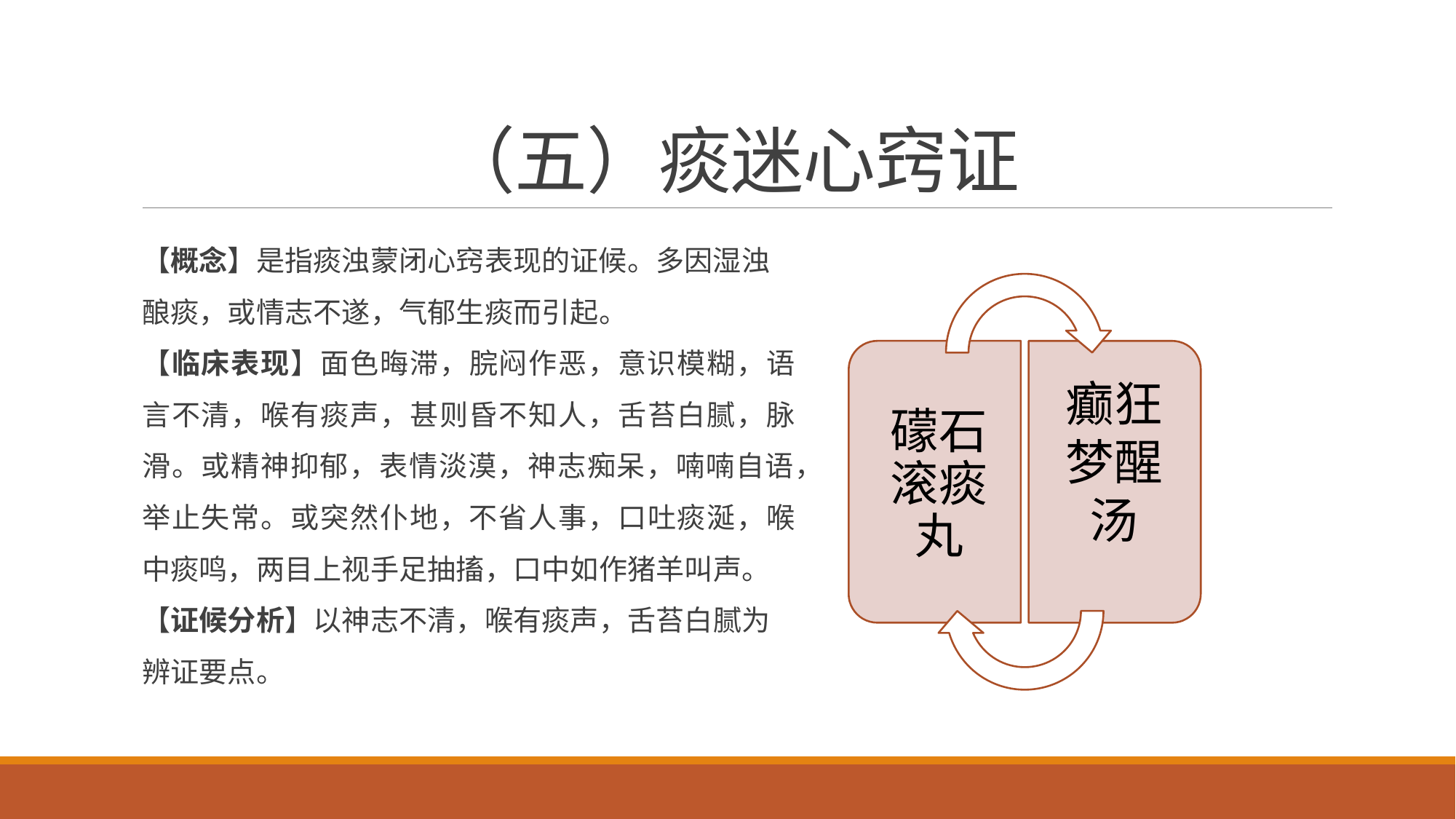

# （五）痰迷心窍证
【概念】是指痰浊蒙闭心窍表现的证候。多因湿浊酿痰，或情志不遂，气郁生痰而引起。
【临床表现】面色晦滞，脘闷作恶，意识模糊，语言不清，喉有痰声，甚则昏不知人，舌苔白腻，脉滑。或精神抑郁，表情淡漠，神志痴呆，喃喃自语，举止失常。或突然仆地，不省人事，口吐痰涎，喉中痰鸣，两目上视手足抽搐，口中如作猪羊叫声。
【证候分析】以神志不清，喉有痰声，舌苔白腻为辨证要点。
礞石滚痰丸
癫狂梦醒汤